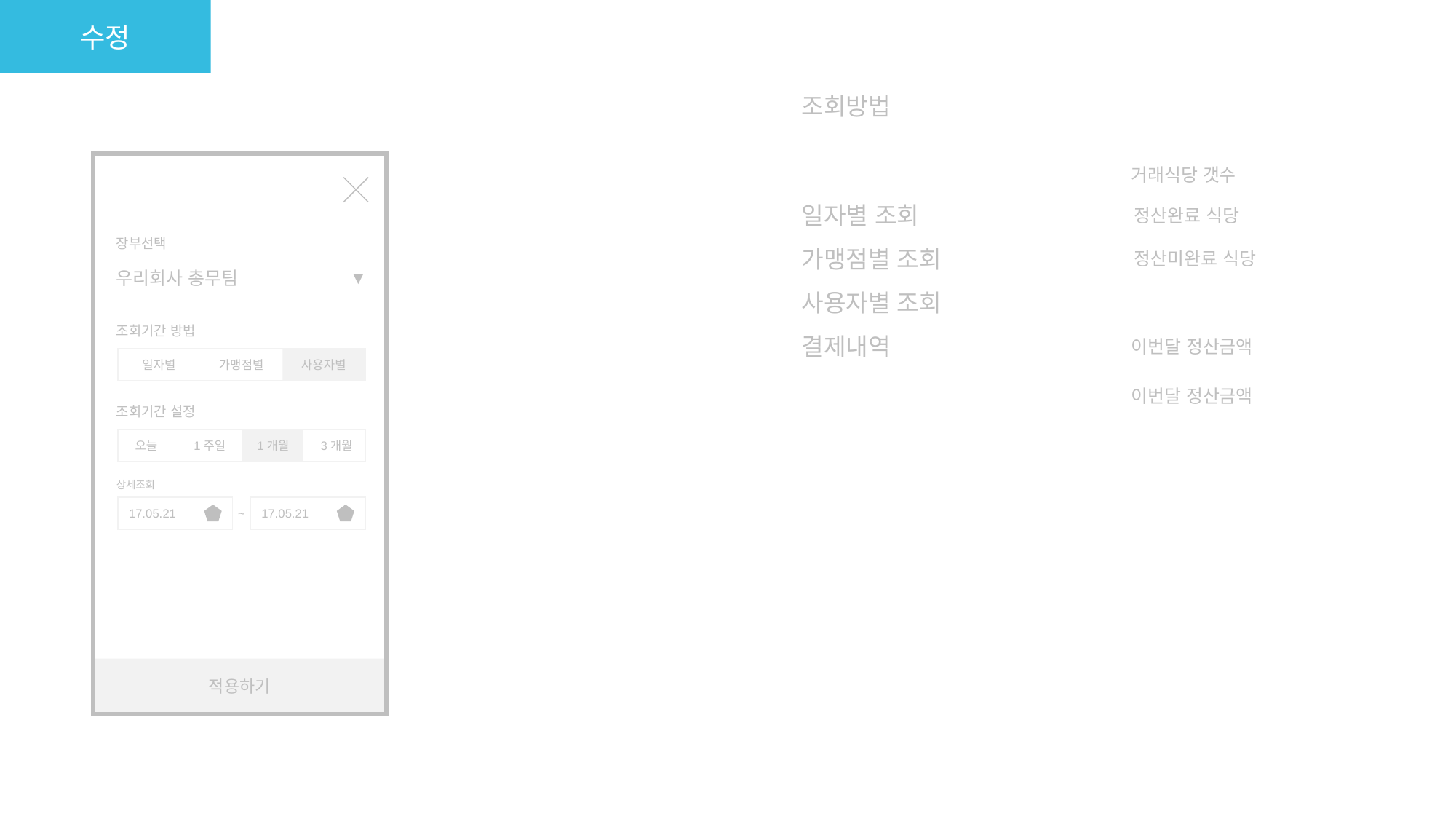

수정
조회방법
일자별 조회
가맹점별 조회
사용자별 조회
결제내역

거래식당 갯수
정산완료 식당
장부선택
정산미완료 식당
우리회사 총무팀
▼
조회기간 방법
이번달 정산금액
일자별
가맹점별
사용자별

이번달 정산금액
조회기간 설정
오늘
1주일
1개월
3개월

상세조회
17.05.21
~
17.05.21

적용하기